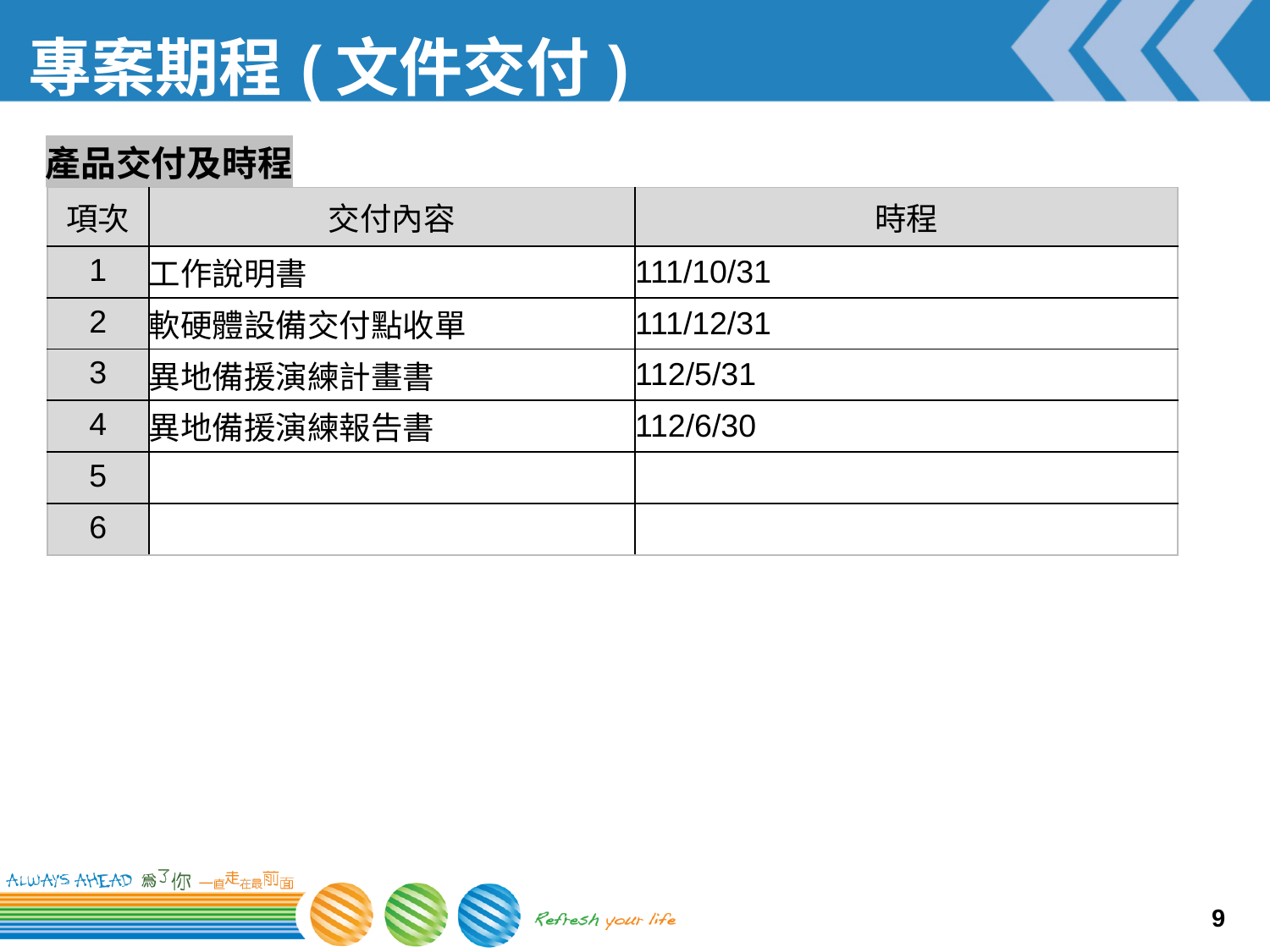

# 專案期程(文件交付)
產品交付及時程
| 項次 | 交付內容 | 時程 |
| --- | --- | --- |
| 1 | 工作說明書 | 111/10/31 |
| 2 | 軟硬體設備交付點收單 | 111/12/31 |
| 3 | 異地備援演練計畫書 | 112/5/31 |
| 4 | 異地備援演練報告書 | 112/6/30 |
| 5 |  |  |
| 6 |  |  |
9